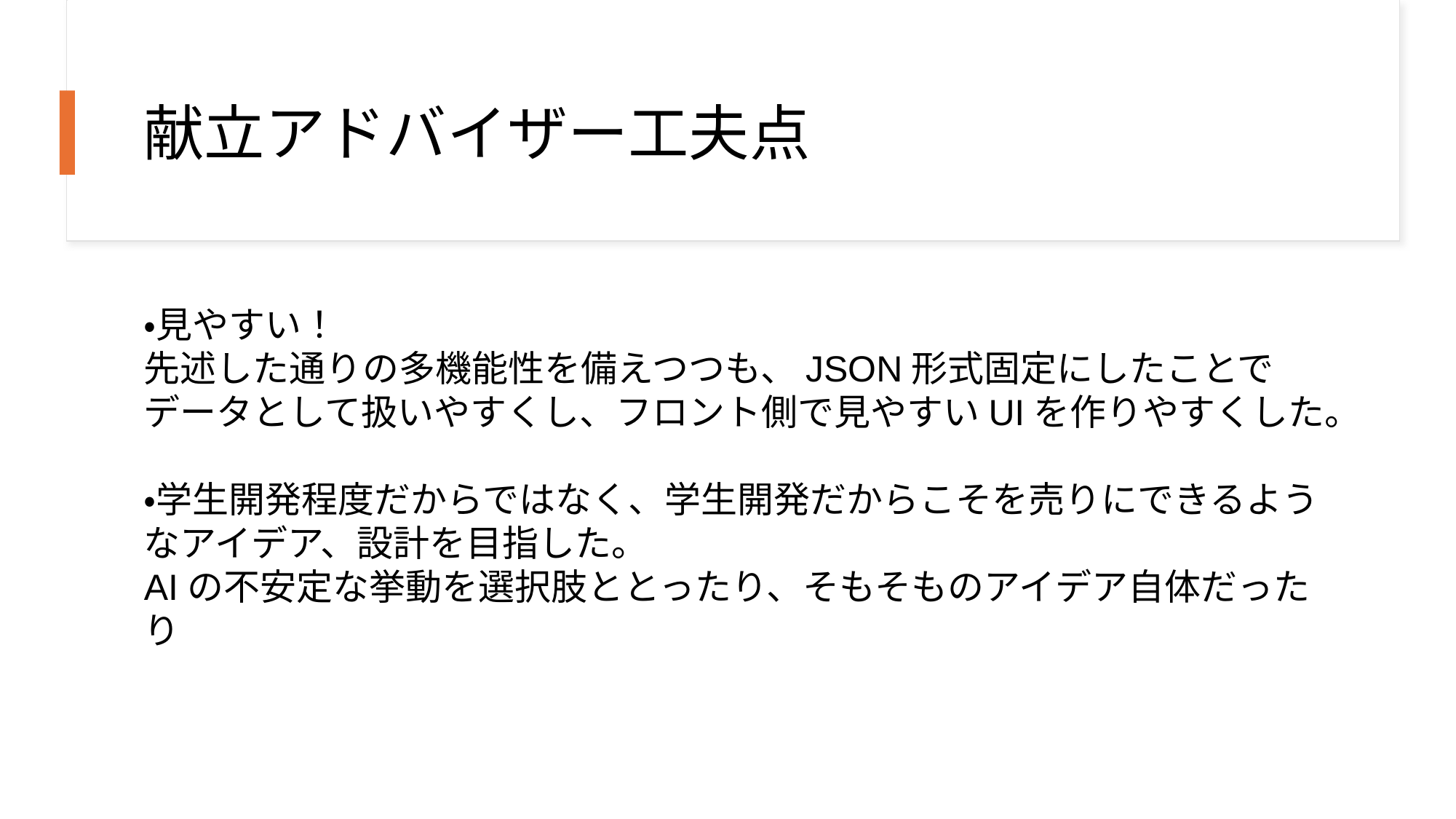

# 献立アドバイザー工夫点

・見やすい！
先述した通りの多機能性を備えつつも、JSON形式固定にしたことでデータとして扱いやすくし、フロント側で見やすいUIを作りやすくした。

・学生開発程度だからではなく、学生開発だからこそを売りにできるようなアイデア、設計を目指した。
AIの不安定な挙動を選択肢ととったり、そもそものアイデア自体だったり